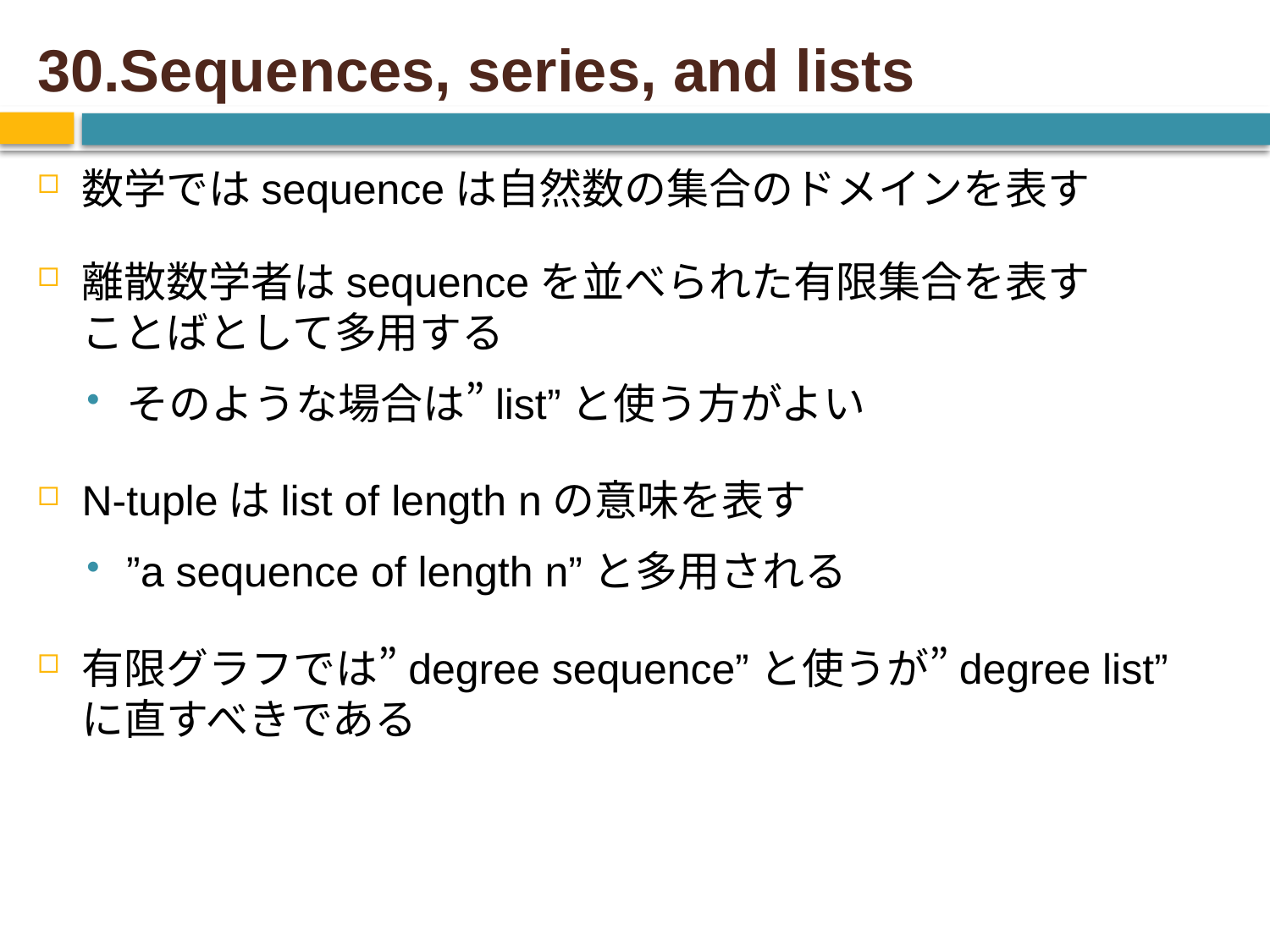

# 30.Sequences, series, and lists
数学ではsequenceは自然数の集合のドメインを表す
離散数学者はsequenceを並べられた有限集合を表す
ことばとして多用する
そのような場合は”list”と使う方がよい
N-tupleはlist of length nの意味を表す
”a sequence of length n”と多用される
有限グラフでは”degree sequence”と使うが”degree list”
に直すべきである